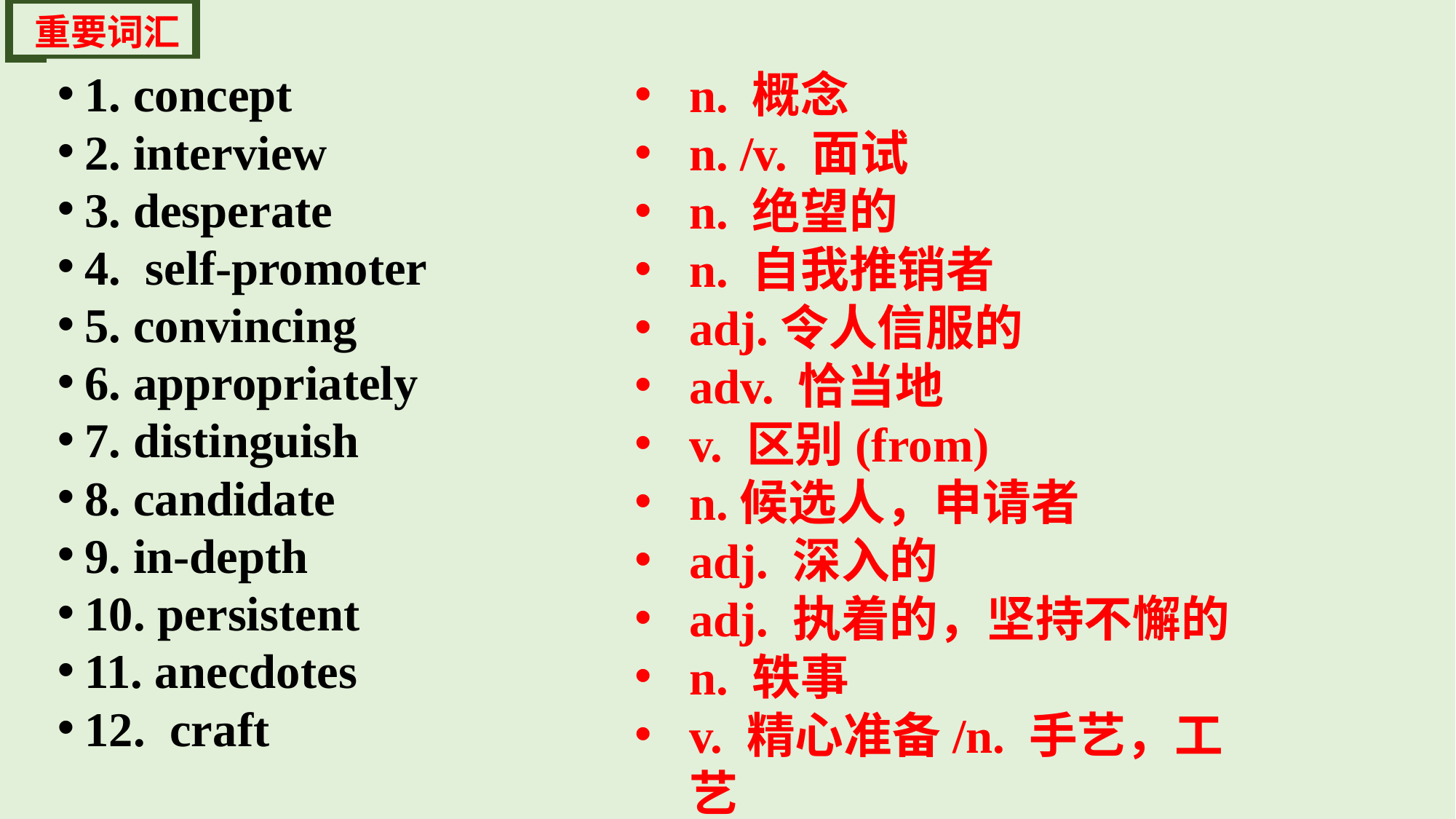

重要词汇
1. concept
2. interview
3. desperate
4.  self-promoter
5. convincing
6. appropriately
7. distinguish
8. candidate
9. in-depth
10. persistent
11. anecdotes
12.  craft

n. 概念
n. /v. 面试
n. 绝望的
n. 自我推销者
adj.令人信服的
adv. 恰当地
v. 区别(from)
n.候选人，申请者
adj. 深入的
adj. 执着的，坚持不懈的
n. 轶事
v. 精心准备/n. 手艺，工艺